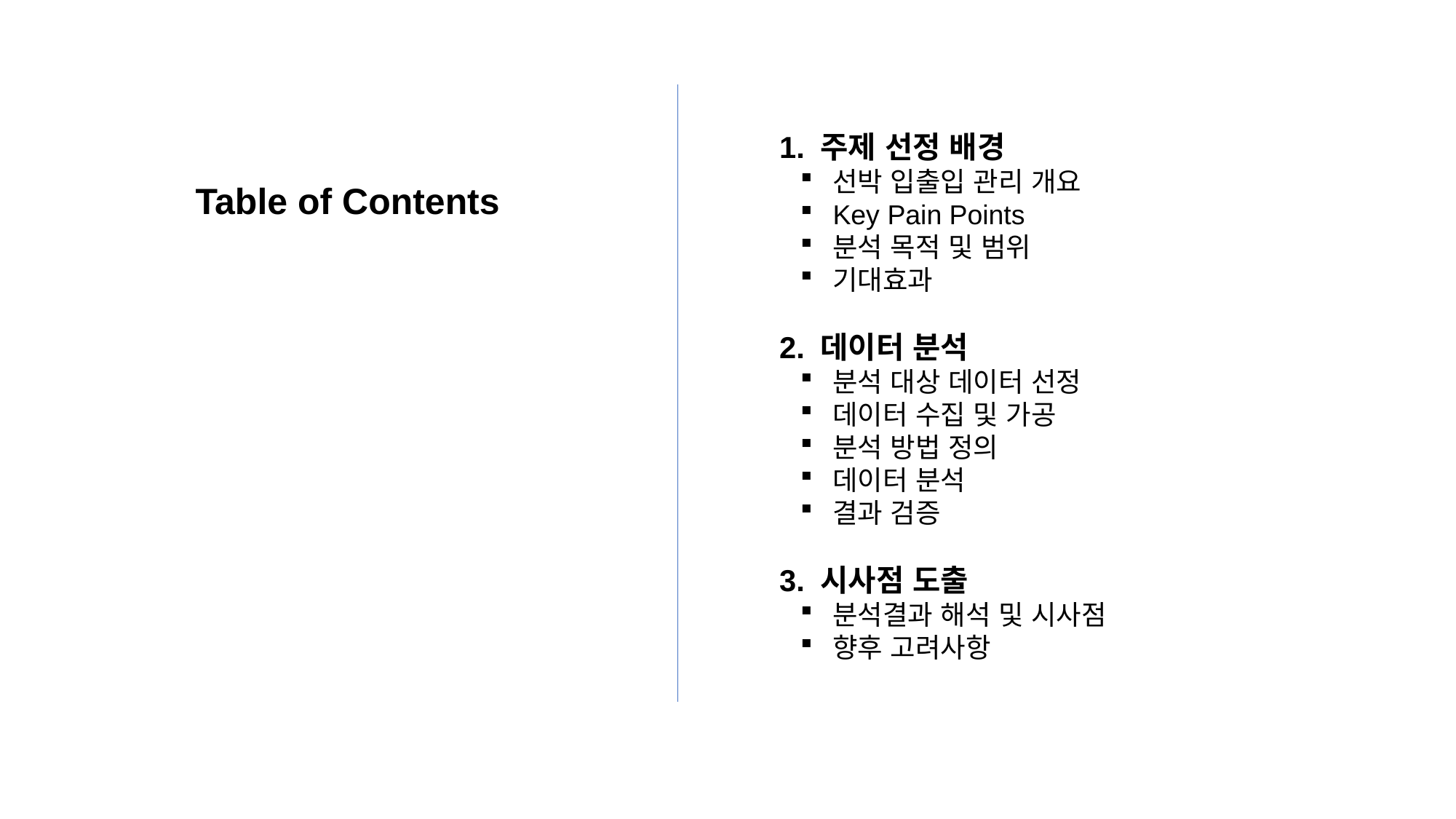

1. 주제 선정 배경
선박 입출입 관리 개요
Key Pain Points
분석 목적 및 범위
기대효과

2. 데이터 분석
분석 대상 데이터 선정
데이터 수집 및 가공
분석 방법 정의
데이터 분석
결과 검증

3. 시사점 도출
분석결과 해석 및 시사점
향후 고려사항
Table of Contents